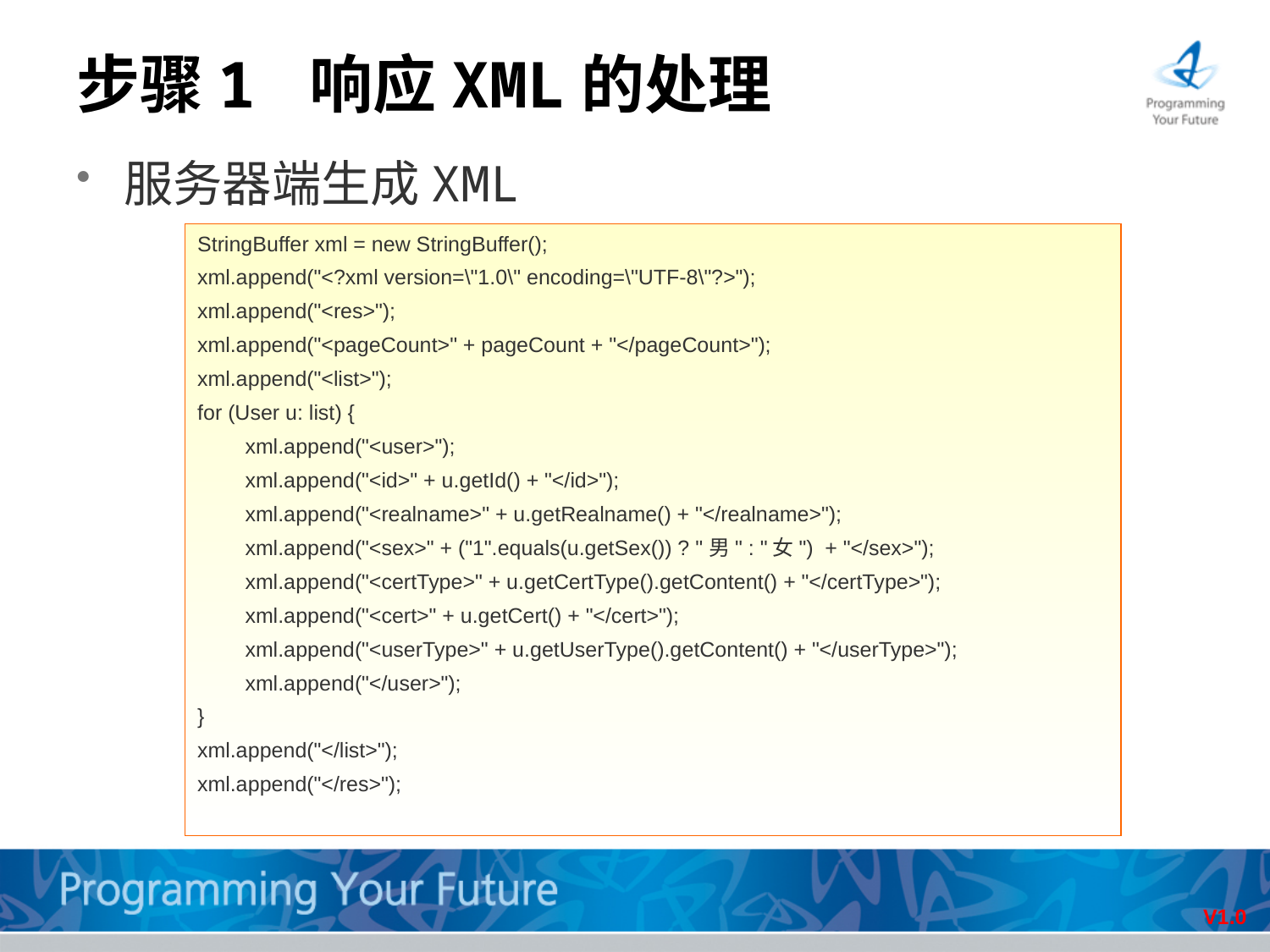

# 步骤1 响应XML的处理
服务器端生成XML
StringBuffer xml = new StringBuffer();
xml.append("<?xml version=\"1.0\" encoding=\"UTF-8\"?>");
xml.append("<res>");
xml.append("<pageCount>" + pageCount + "</pageCount>");
xml.append("<list>");
for (User u: list) {
	xml.append("<user>");
	xml.append("<id>" + u.getId() + "</id>");
	xml.append("<realname>" + u.getRealname() + "</realname>");
	xml.append("<sex>" + ("1".equals(u.getSex()) ? "男" : "女")  + "</sex>");
	xml.append("<certType>" + u.getCertType().getContent() + "</certType>");
	xml.append("<cert>" + u.getCert() + "</cert>");
	xml.append("<userType>" + u.getUserType().getContent() + "</userType>");
	xml.append("</user>");
}
xml.append("</list>");
xml.append("</res>");